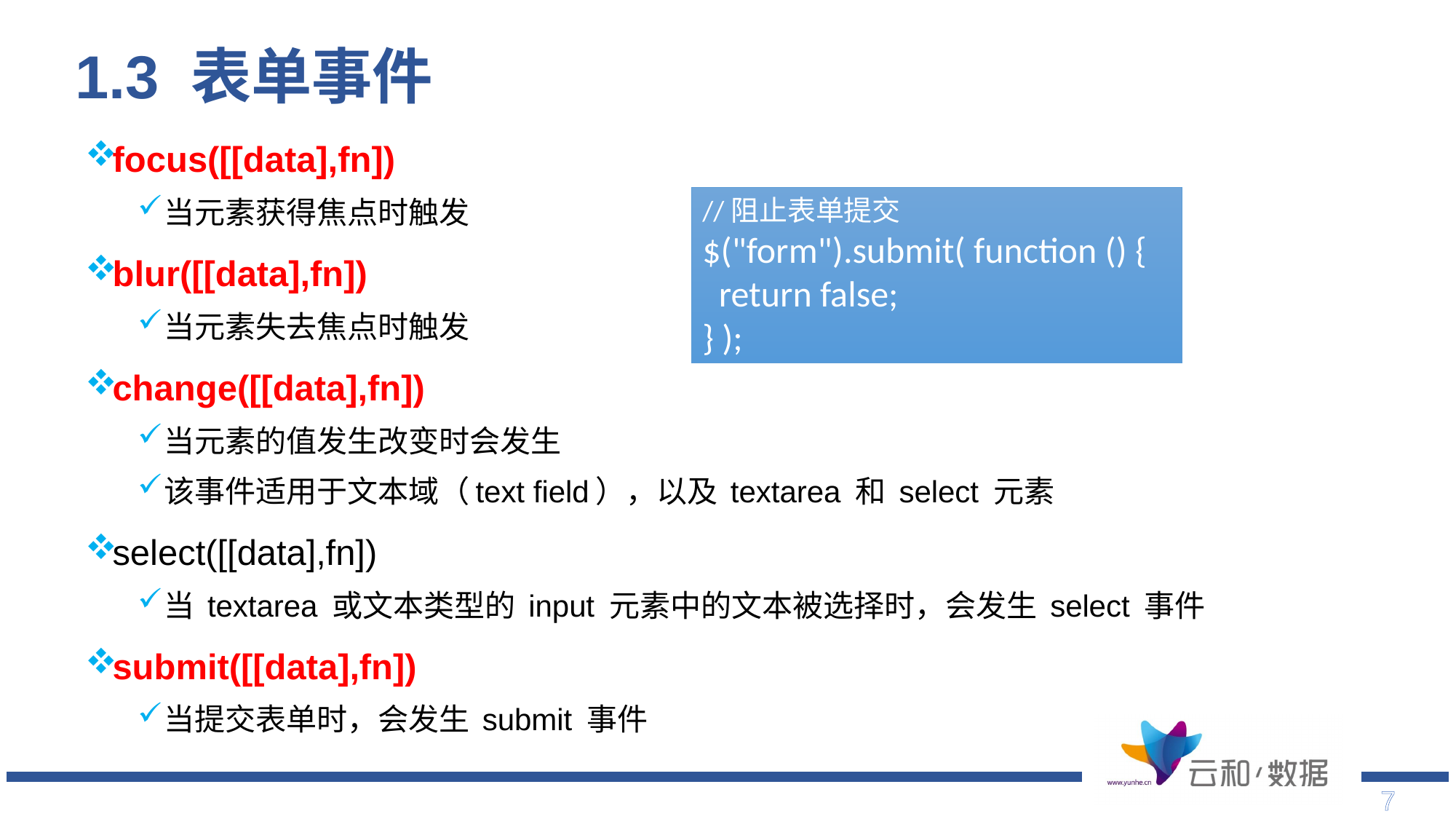

# 1.3 表单事件
focus([[data],fn])
当元素获得焦点时触发
blur([[data],fn])
当元素失去焦点时触发
change([[data],fn])
当元素的值发生改变时会发生
该事件适用于文本域（text field），以及 textarea 和 select 元素
select([[data],fn])
当 textarea 或文本类型的 input 元素中的文本被选择时，会发生 select 事件
submit([[data],fn])
当提交表单时，会发生 submit 事件

//阻止表单提交
$("form").submit( function () {
  return false;
} );